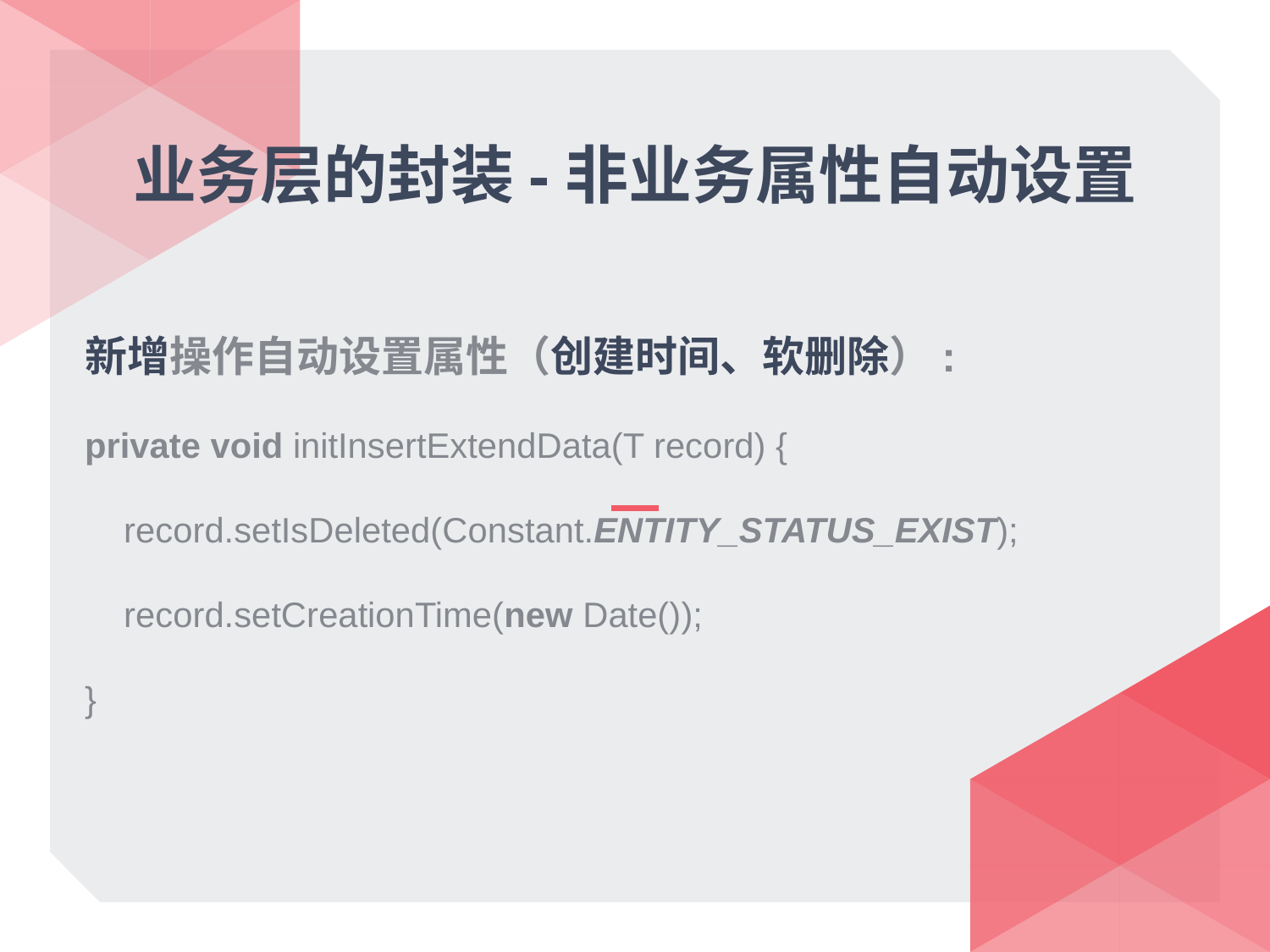

# 业务层的封装-非业务属性自动设置
新增操作自动设置属性（创建时间、软删除）:
private void initInsertExtendData(T record) {
    record.setIsDeleted(Constant.ENTITY_STATUS_EXIST);
    record.setCreationTime(new Date());
}